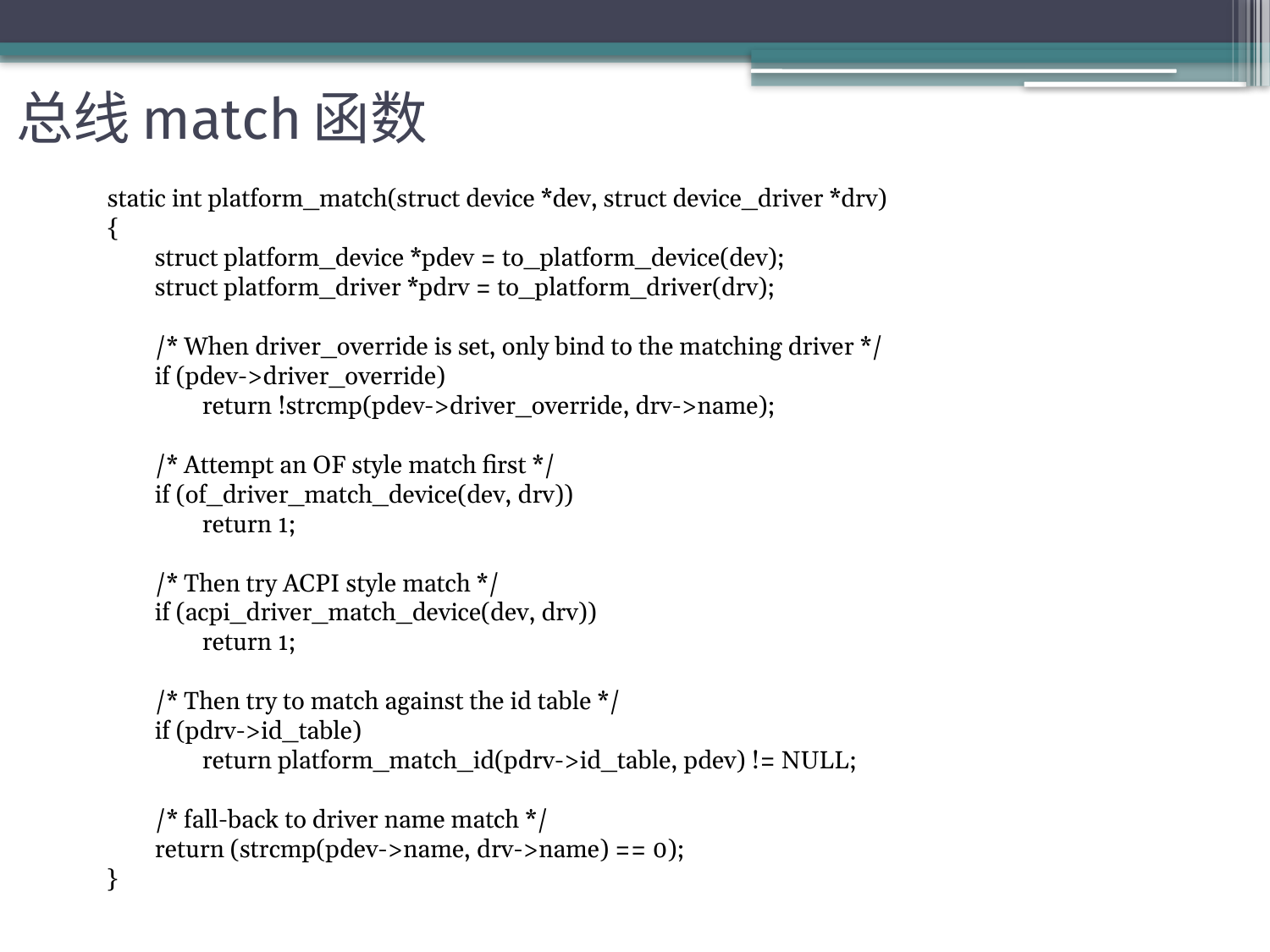

# 总线match函数
static int platform_match(struct device *dev, struct device_driver *drv)
{
        struct platform_device *pdev = to_platform_device(dev);
        struct platform_driver *pdrv = to_platform_driver(drv);

        /* When driver_override is set, only bind to the matching driver */
        if (pdev->driver_override)
                return !strcmp(pdev->driver_override, drv->name);

        /* Attempt an OF style match first */
        if (of_driver_match_device(dev, drv))
                return 1;

        /* Then try ACPI style match */
        if (acpi_driver_match_device(dev, drv))
                return 1;

        /* Then try to match against the id table */
        if (pdrv->id_table)
                return platform_match_id(pdrv->id_table, pdev) != NULL;

        /* fall-back to driver name match */
        return (strcmp(pdev->name, drv->name) == 0);
}